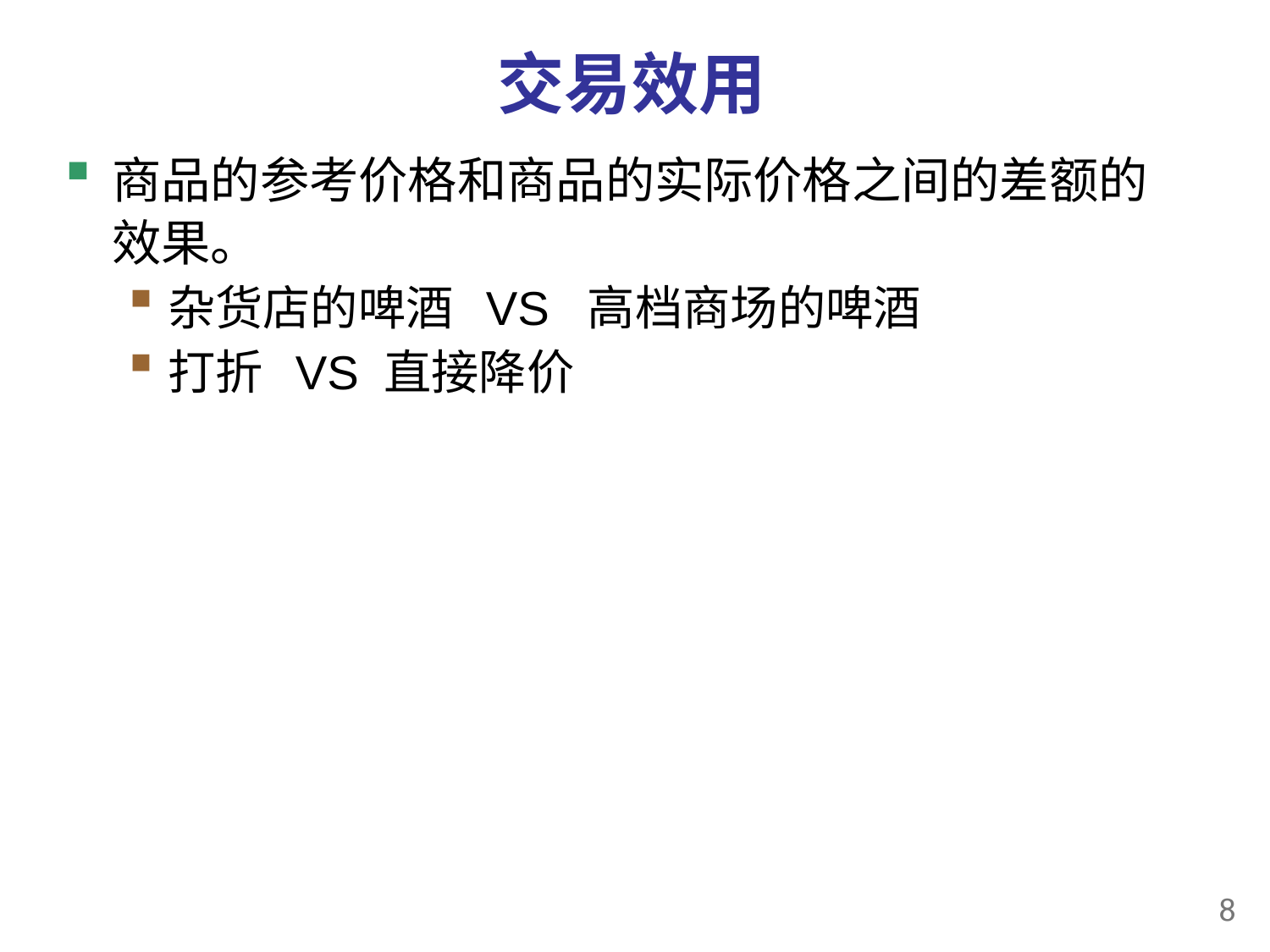

# 交易效用
商品的参考价格和商品的实际价格之间的差额的效果。
杂货店的啤酒  VS  高档商场的啤酒
打折  VS 直接降价
8